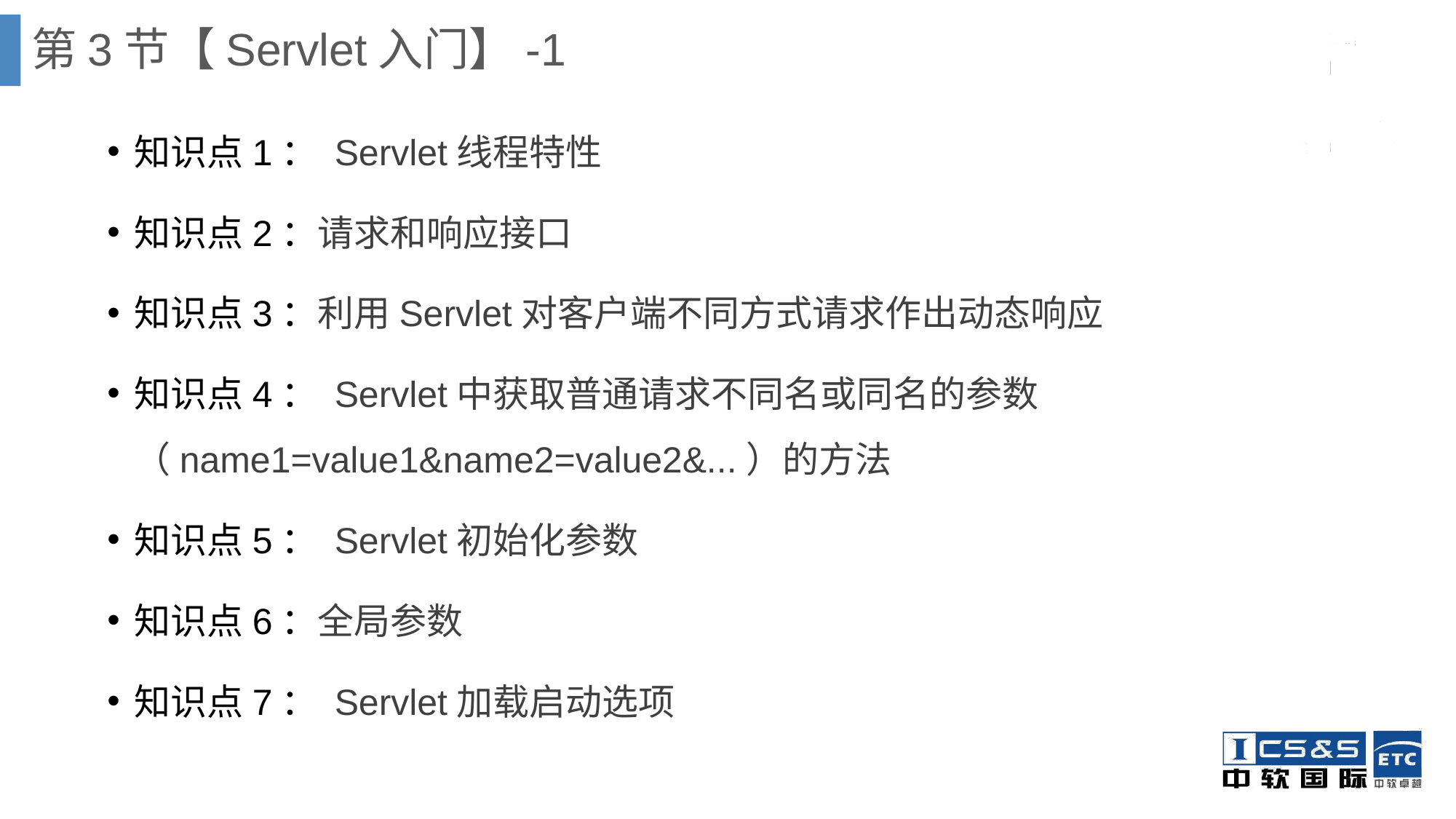

# 第3节【Servlet入门】-1
知识点1： Servlet线程特性
知识点2：请求和响应接口
知识点3：利用Servlet对客户端不同方式请求作出动态响应
知识点4： Servlet中获取普通请求不同名或同名的参数（name1=value1&name2=value2&...）的方法
知识点5： Servlet初始化参数
知识点6：全局参数
知识点7： Servlet加载启动选项